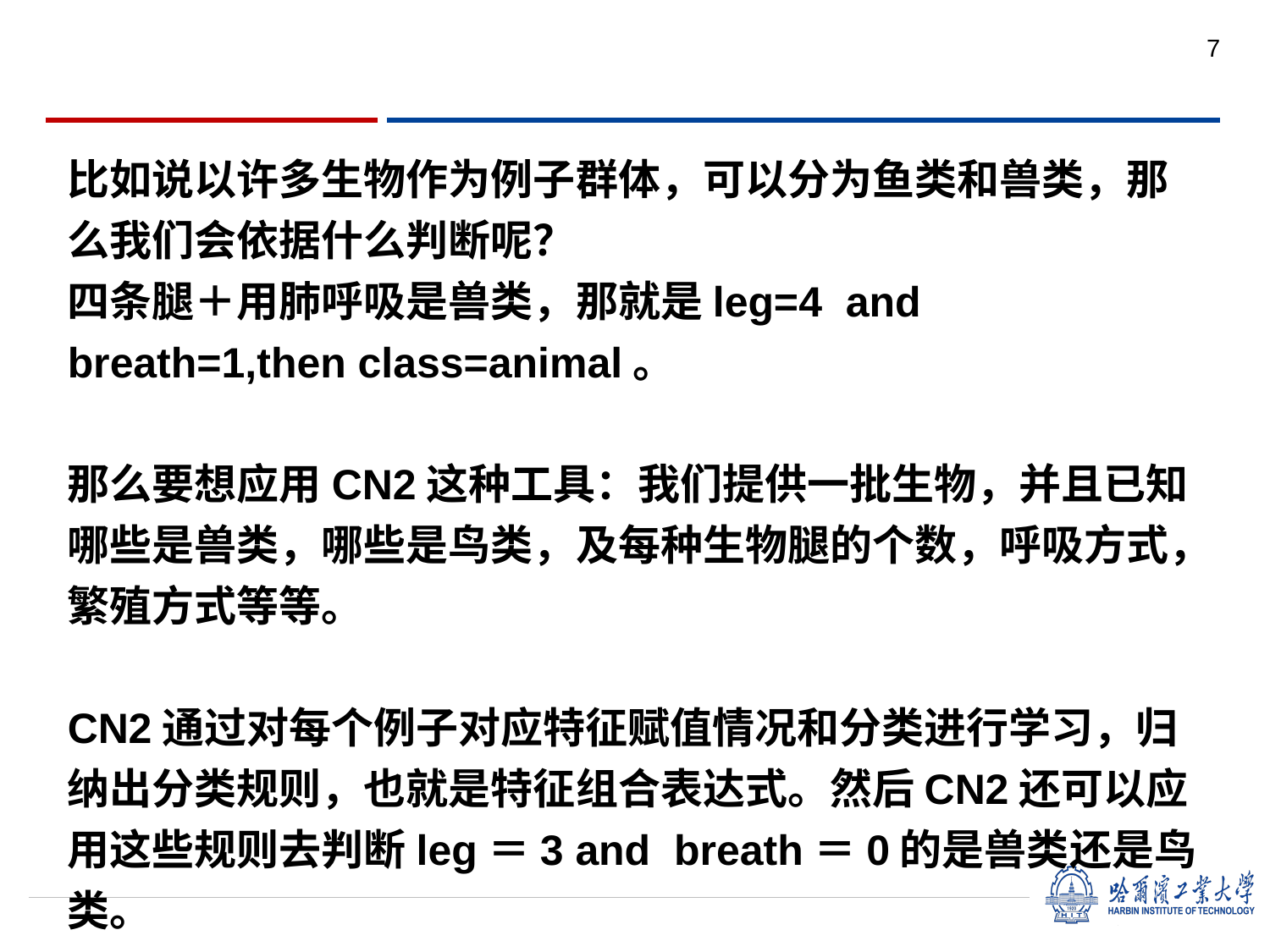

7
比如说以许多生物作为例子群体，可以分为鱼类和兽类，那么我们会依据什么判断呢？
四条腿＋用肺呼吸是兽类，那就是leg=4  and  breath=1,then class=animal。

那么要想应用CN2这种工具：我们提供一批生物，并且已知哪些是兽类，哪些是鸟类，及每种生物腿的个数，呼吸方式，繁殖方式等等。

CN2通过对每个例子对应特征赋值情况和分类进行学习，归纳出分类规则，也就是特征组合表达式。然后CN2还可以应用这些规则去判断leg＝3 and  breath＝0的是兽类还是鸟类。